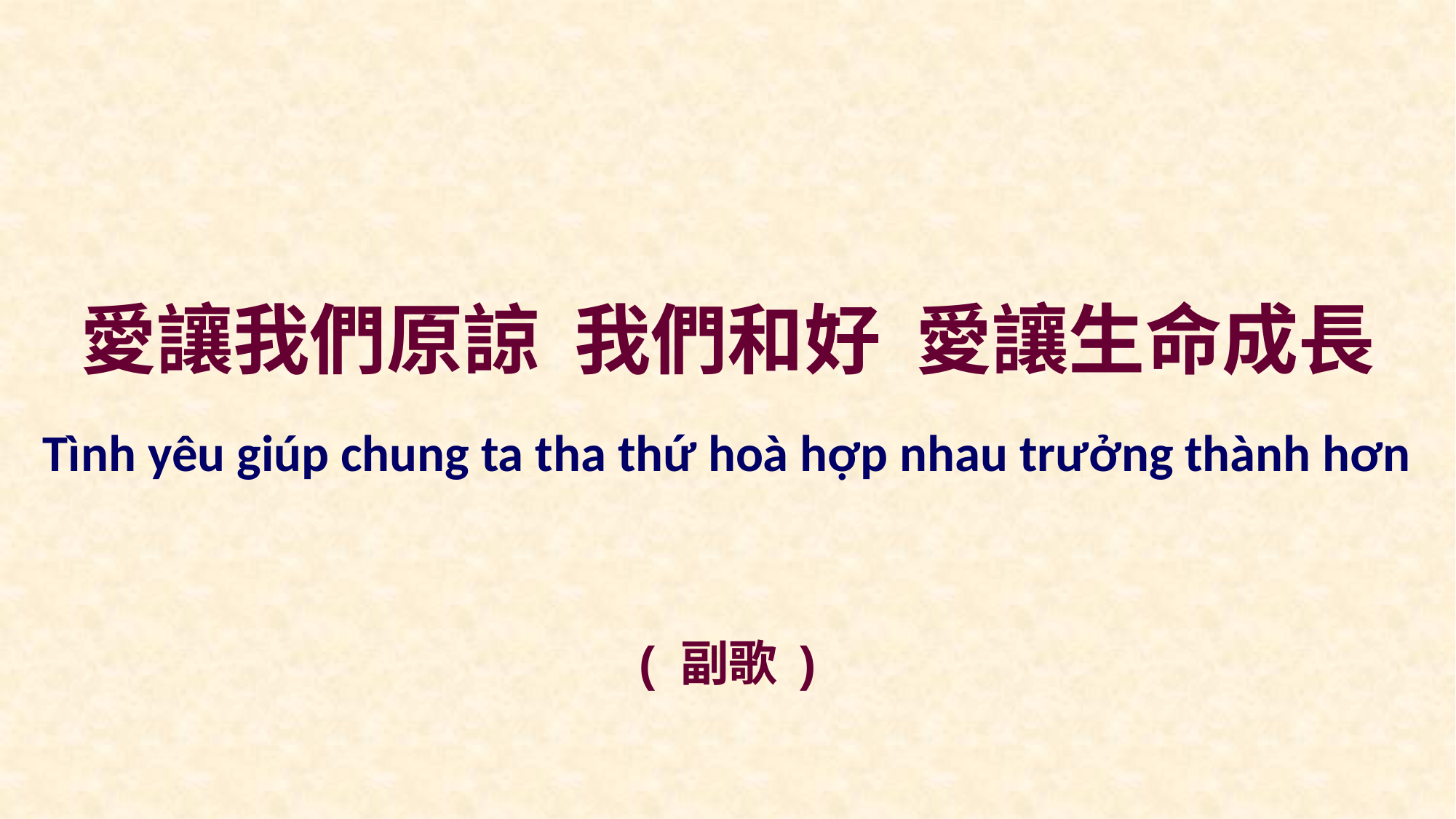

愛讓我們原諒  我們和好  愛讓生命成長
Tình yêu giúp chung ta tha thứ hoà hợp nhau trưởng thành hơn
( 副歌 )